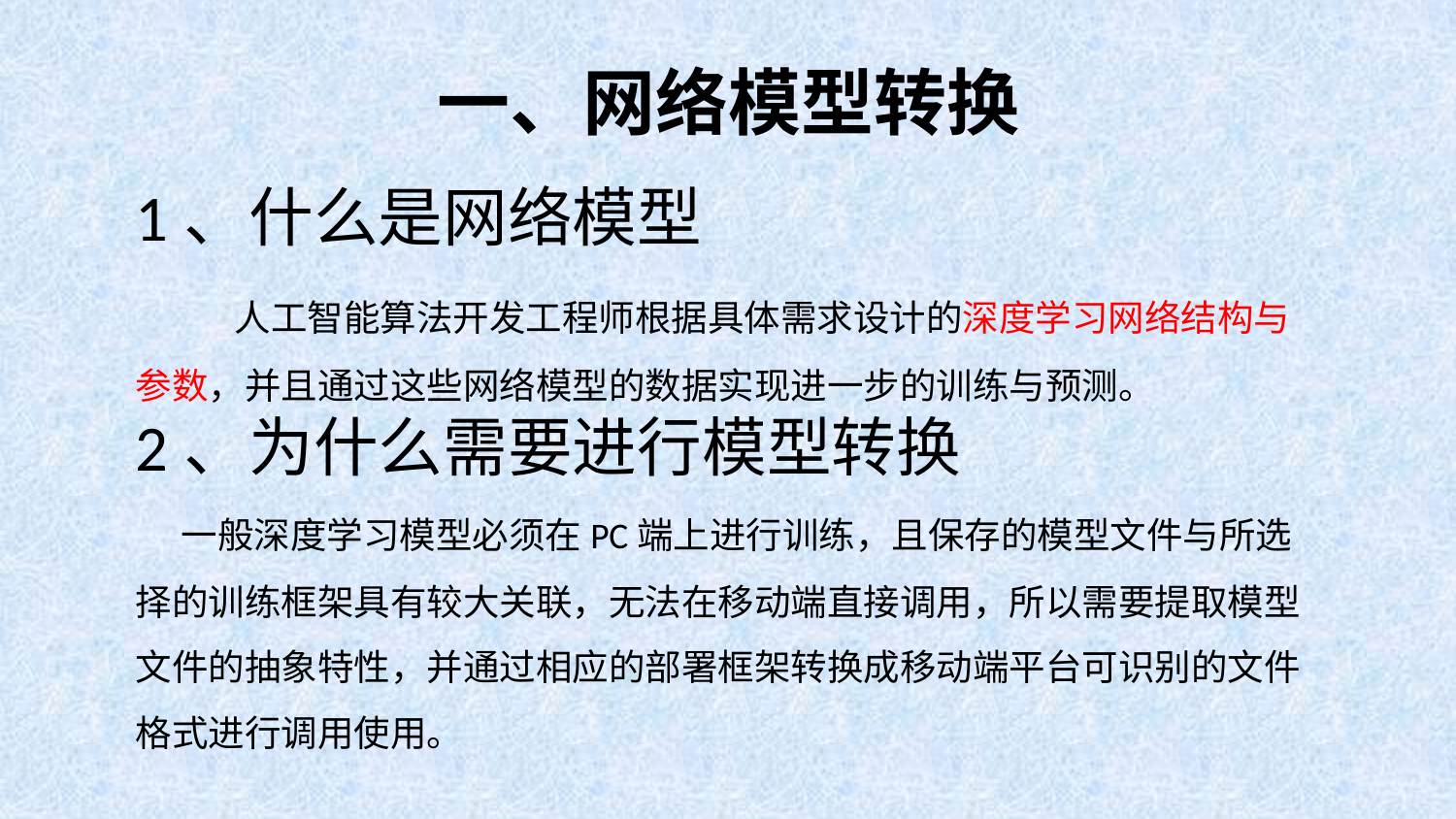

# 一、网络模型转换

1、什么是网络模型
        人工智能算法开发工程师根据具体需求设计的深度学习网络结构与参数，并且通过这些网络模型的数据实现进一步的训练与预测。
2、为什么需要进行模型转换
    一般深度学习模型必须在PC端上进行训练，且保存的模型文件与所选择的训练框架具有较大关联，无法在移动端直接调用，所以需要提取模型文件的抽象特性，并通过相应的部署框架转换成移动端平台可识别的文件格式进行调用使用。